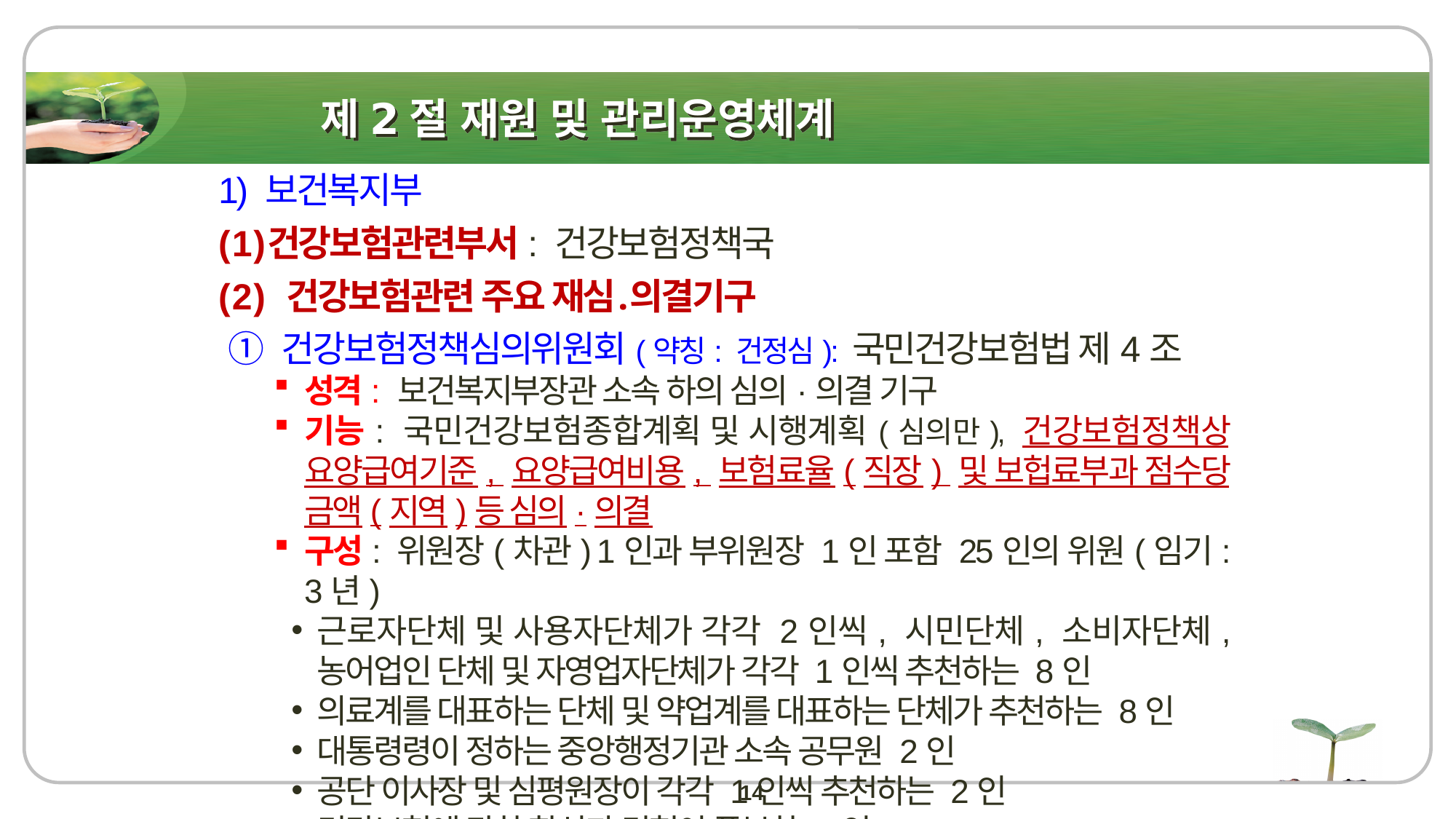

# 제2절 재원 및 관리운영체계
1) 보건복지부
건강보험관련부서: 건강보험정책국
 건강보험관련 주요 재심․의결기구
 ① 건강보험정책심의위원회(약칭: 건정심): 국민건강보험법 제4조
성격: 보건복지부장관 소속 하의 심의·의결 기구
기능: 국민건강보험종합계획 및 시행계획(심의만), 건강보험정책상 요양급여기준, 요양급여비용, 보험료율(직장) 및 보헙료부과 점수당 금액(지역)등 심의·의결
구성: 위원장(차관) 1인과 부위원장 1인 포함 25인의 위원(임기: 3년)
근로자단체 및 사용자단체가 각각 2인씩, 시민단체, 소비자단체, 농어업인 단체 및 자영업자단체가 각각 1인씩 추천하는 8인
의료계를 대표하는 단체 및 약업계를 대표하는 단체가 추천하는 8인
대통령령이 정하는 중앙행정기관 소속 공무원 2인
공단 이사장 및 심평원장이 각각 1인씩 추천하는 2인
건강보험에 관한 학식과 경험이 풍부한 4인
14